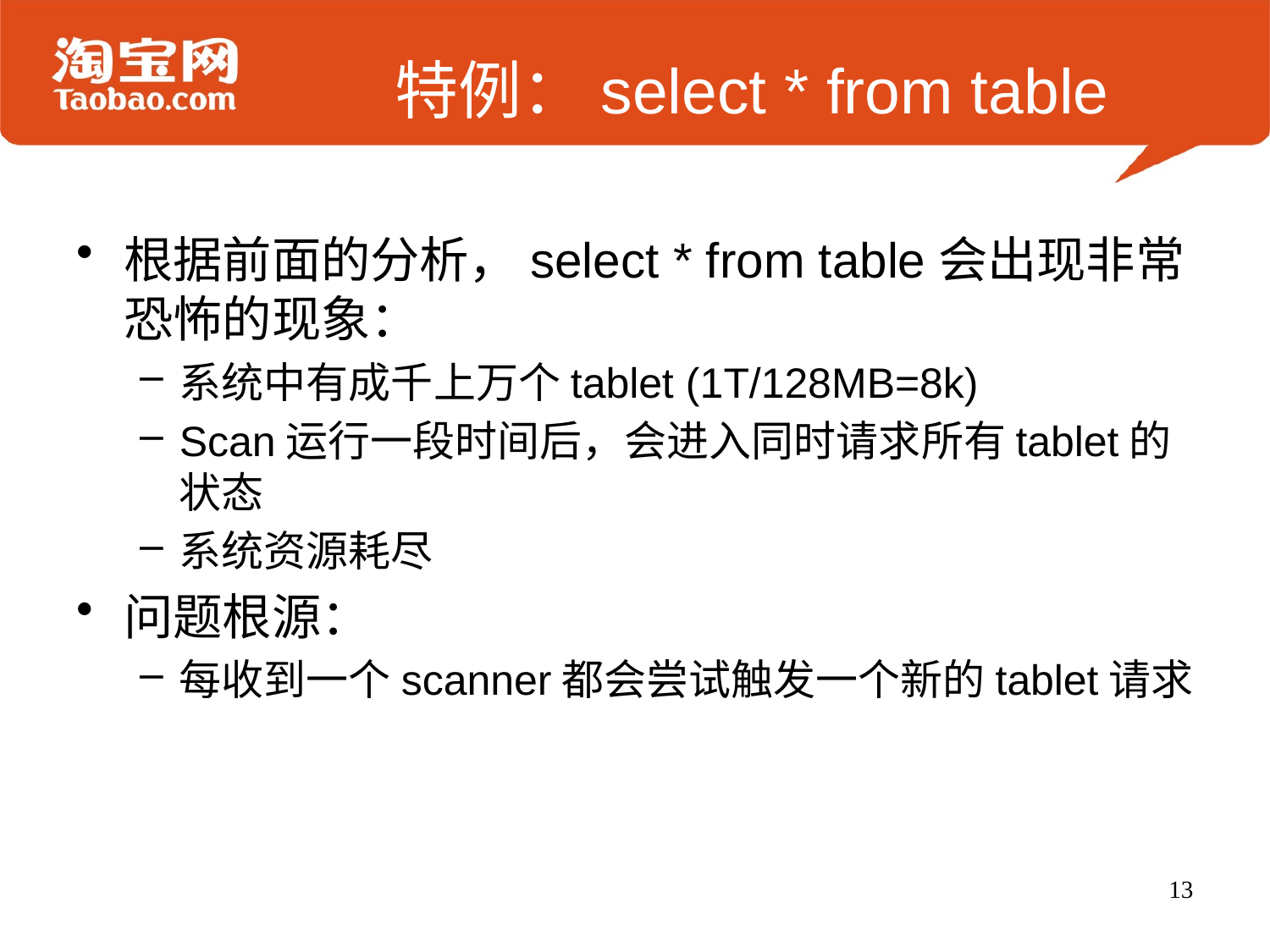

# 特例：select * from table
根据前面的分析，select * from table会出现非常恐怖的现象：
系统中有成千上万个tablet (1T/128MB=8k)
Scan运行一段时间后，会进入同时请求所有tablet的状态
系统资源耗尽
问题根源：
每收到一个scanner都会尝试触发一个新的tablet请求
13